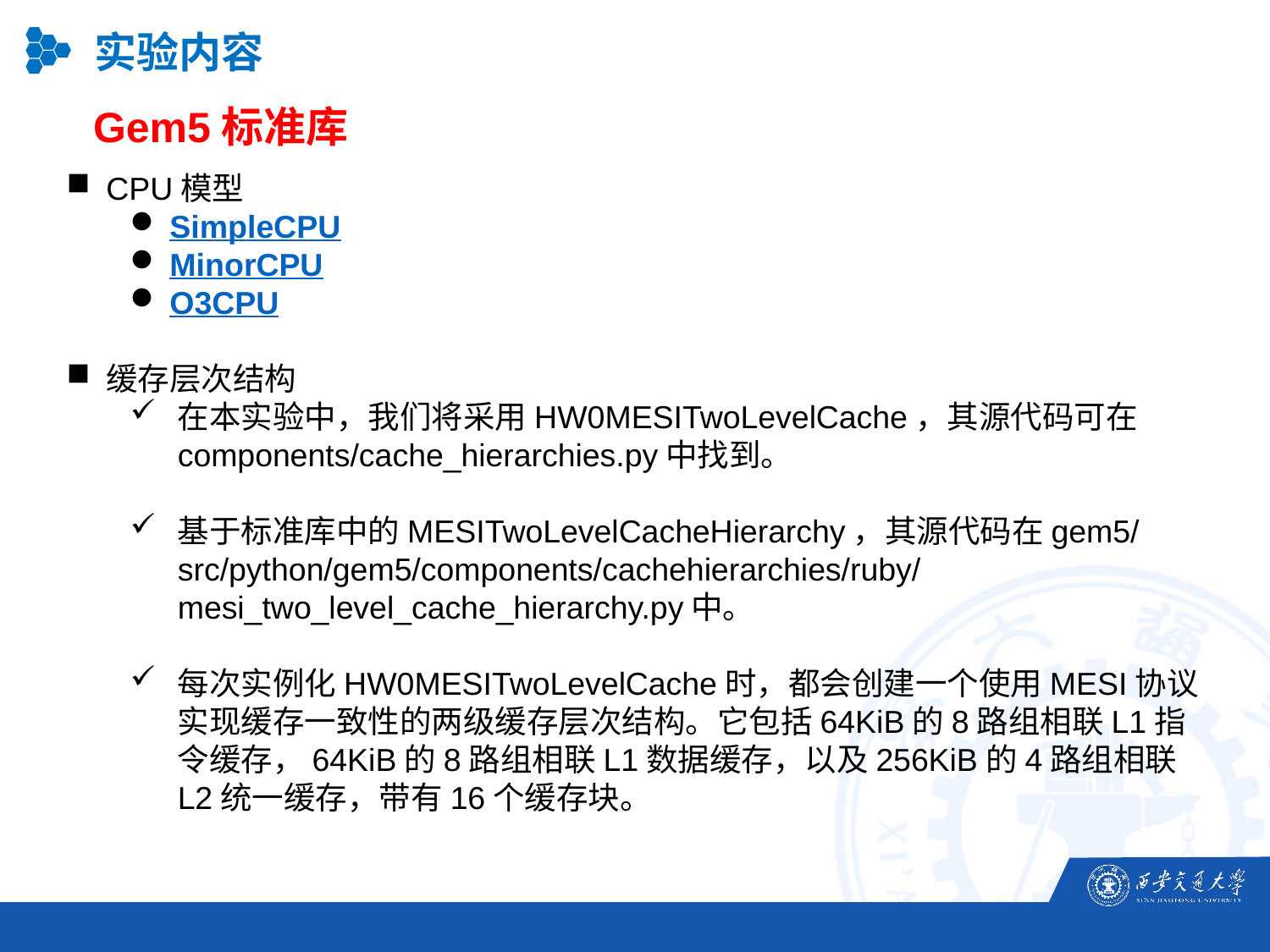

实验内容
Gem5标准库
CPU模型
SimpleCPU
MinorCPU
O3CPU

缓存层次结构
在本实验中，我们将采用HW0MESITwoLevelCache，其源代码可在components/cache_hierarchies.py中找到。

基于标准库中的MESITwoLevelCacheHierarchy，其源代码在gem5/src/python/gem5/components/cachehierarchies/ruby/mesi_two_level_cache_hierarchy.py中。

每次实例化HW0MESITwoLevelCache时，都会创建一个使用MESI协议实现缓存一致性的两级缓存层次结构。它包括64KiB的8路组相联L1指令缓存，64KiB的8路组相联L1数据缓存，以及256KiB的4路组相联L2统一缓存，带有16个缓存块。